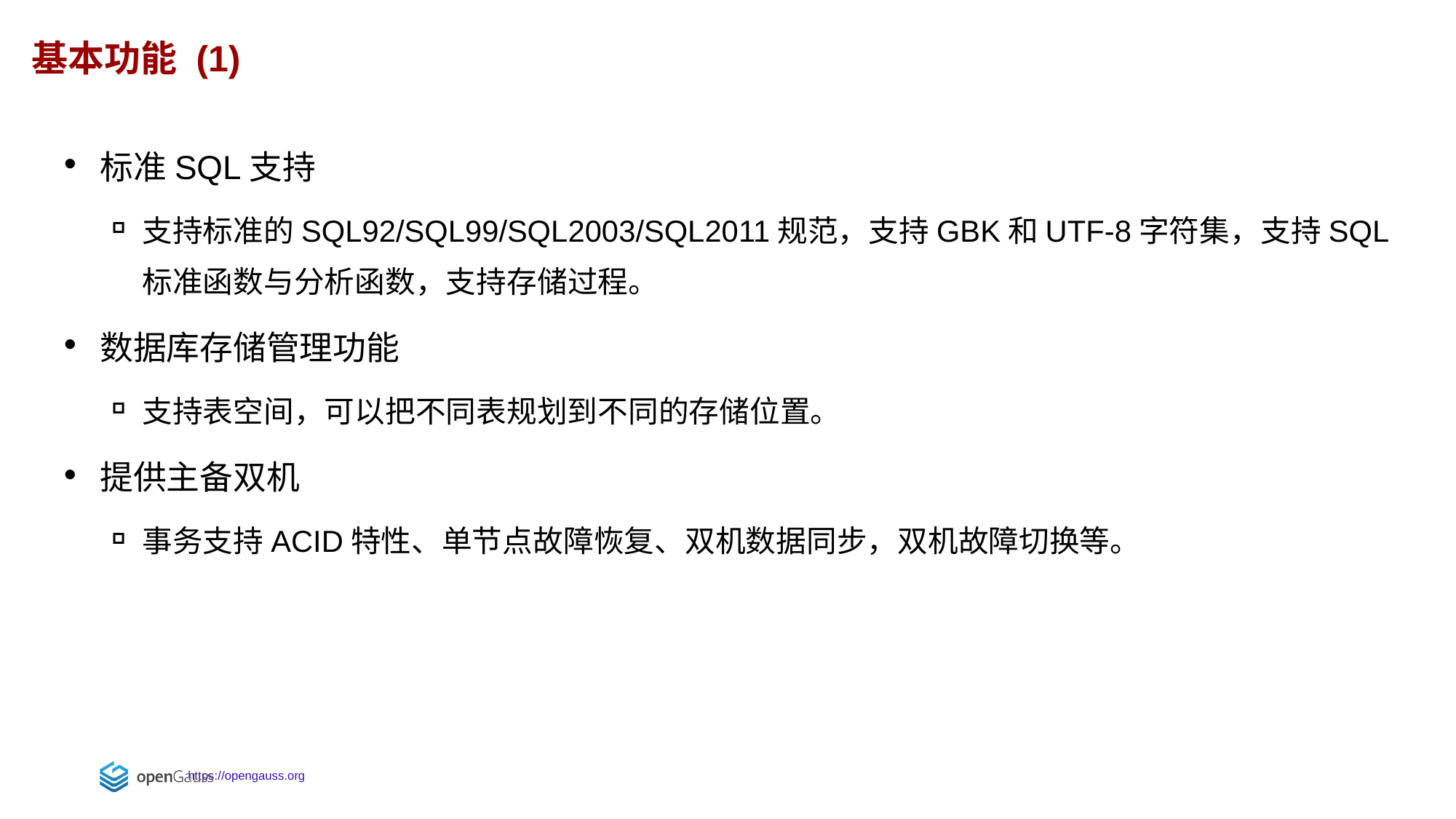

基本功能 (1)
标准SQL支持
支持标准的SQL92/SQL99/SQL2003/SQL2011规范，支持GBK和UTF-8字符集，支持SQL标准函数与分析函数，支持存储过程。
数据库存储管理功能
支持表空间，可以把不同表规划到不同的存储位置。
提供主备双机
事务支持ACID特性、单节点故障恢复、双机数据同步，双机故障切换等。